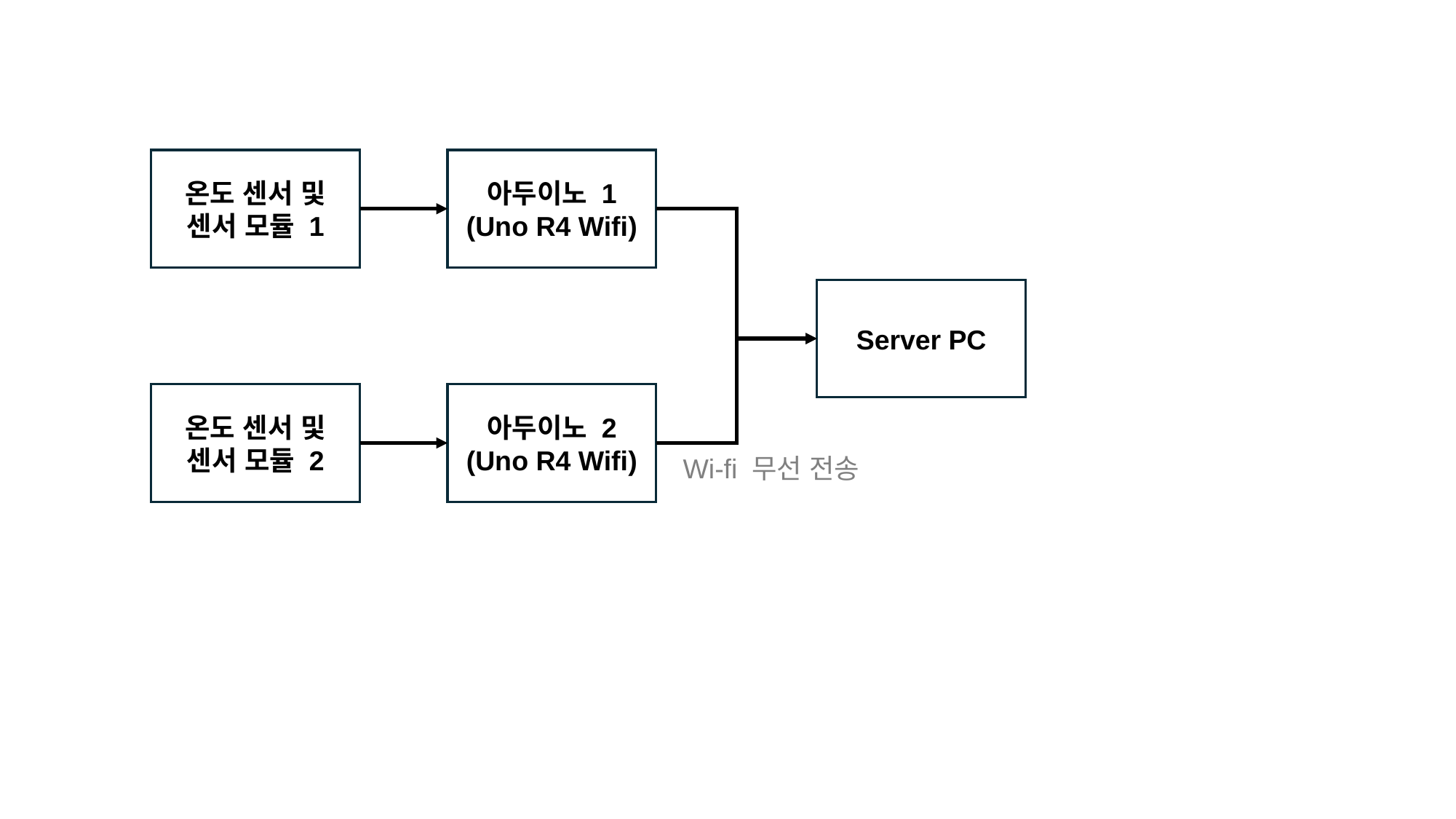

온도 센서 및 센서 모듈 1
아두이노 1
(Uno R4 Wifi)
Server PC
온도 센서 및 센서 모듈 2
아두이노 2
(Uno R4 Wifi)
Wi-fi 무선 전송